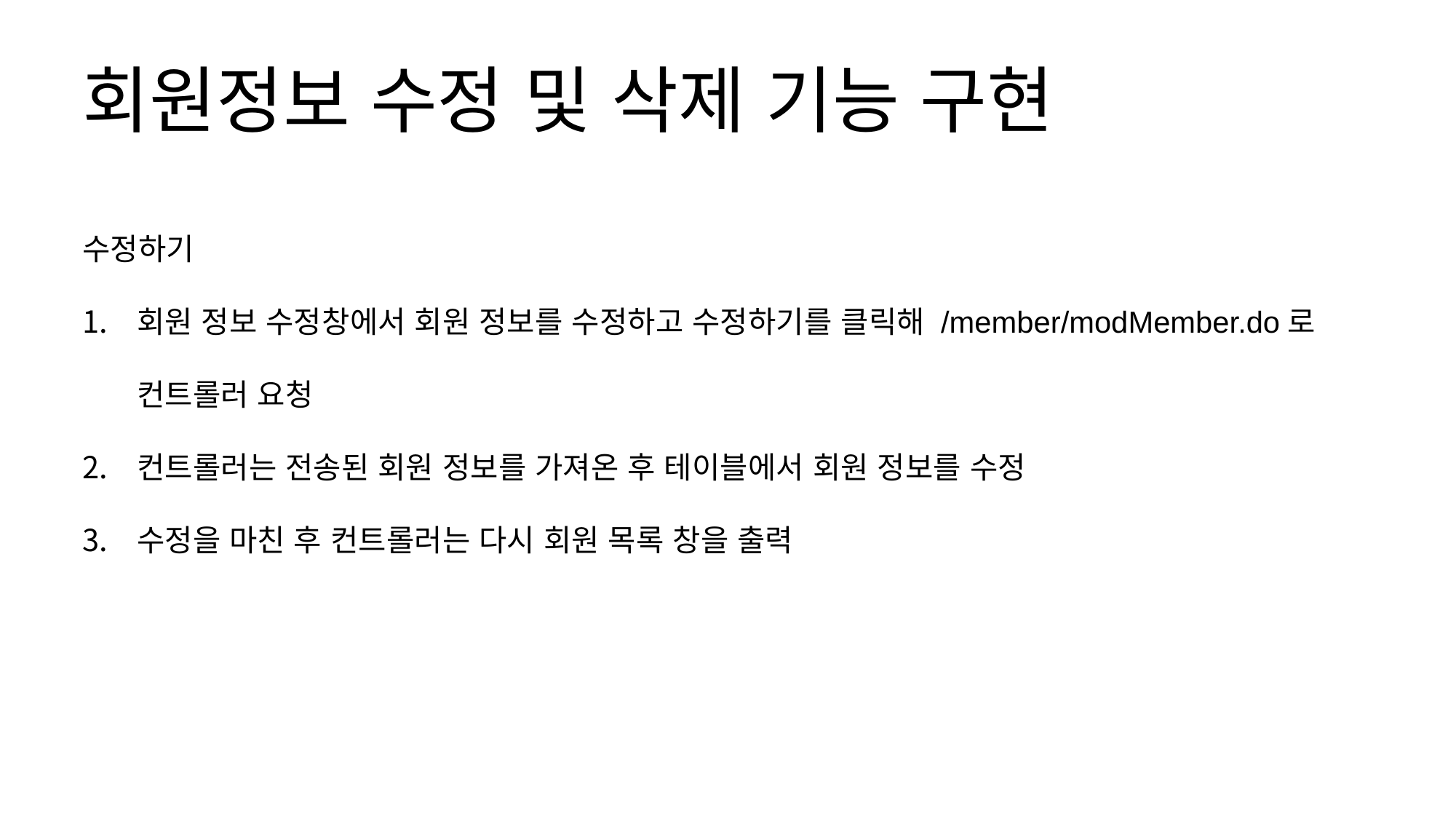

회원정보 수정 및 삭제 기능 구현
수정하기
회원 정보 수정창에서 회원 정보를 수정하고 수정하기를 클릭해 /member/modMember.do로 컨트롤러 요청
컨트롤러는 전송된 회원 정보를 가져온 후 테이블에서 회원 정보를 수정
수정을 마친 후 컨트롤러는 다시 회원 목록 창을 출력